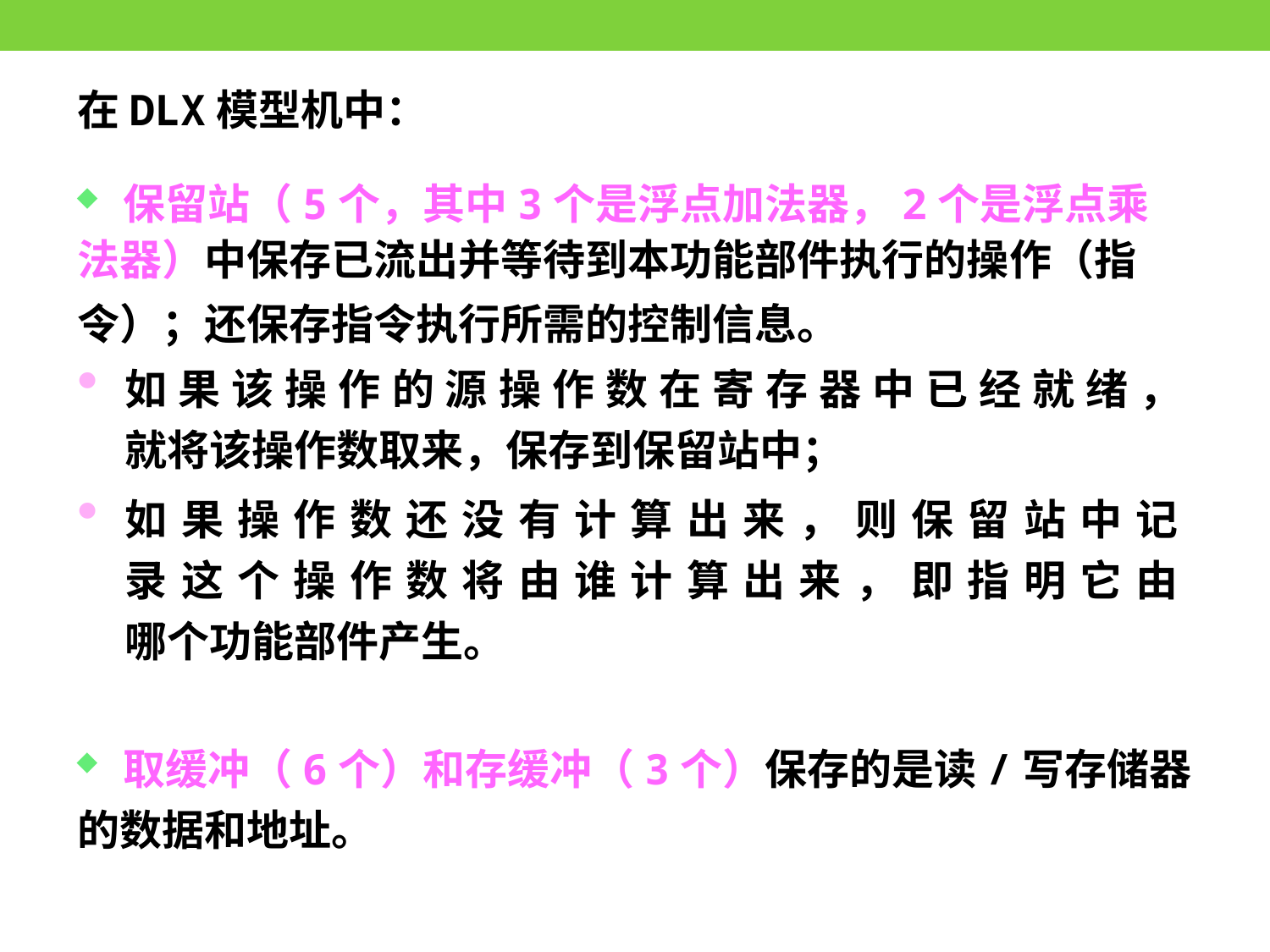

58
在DLX模型机中：
 保留站（5个，其中3个是浮点加法器，2个是浮点乘法器）中保存已流出并等待到本功能部件执行的操作（指令）；还保存指令执行所需的控制信息。
如果该操作的源操作数在寄存器中已经就绪，
就将该操作数取来，保存到保留站中；
如果操作数还没有计算出来，则保留站中记
录这个操作数将由谁计算出来，即指明它由
哪个功能部件产生。
 取缓冲（6个）和存缓冲（3个）保存的是读/写存储器的数据和地址。